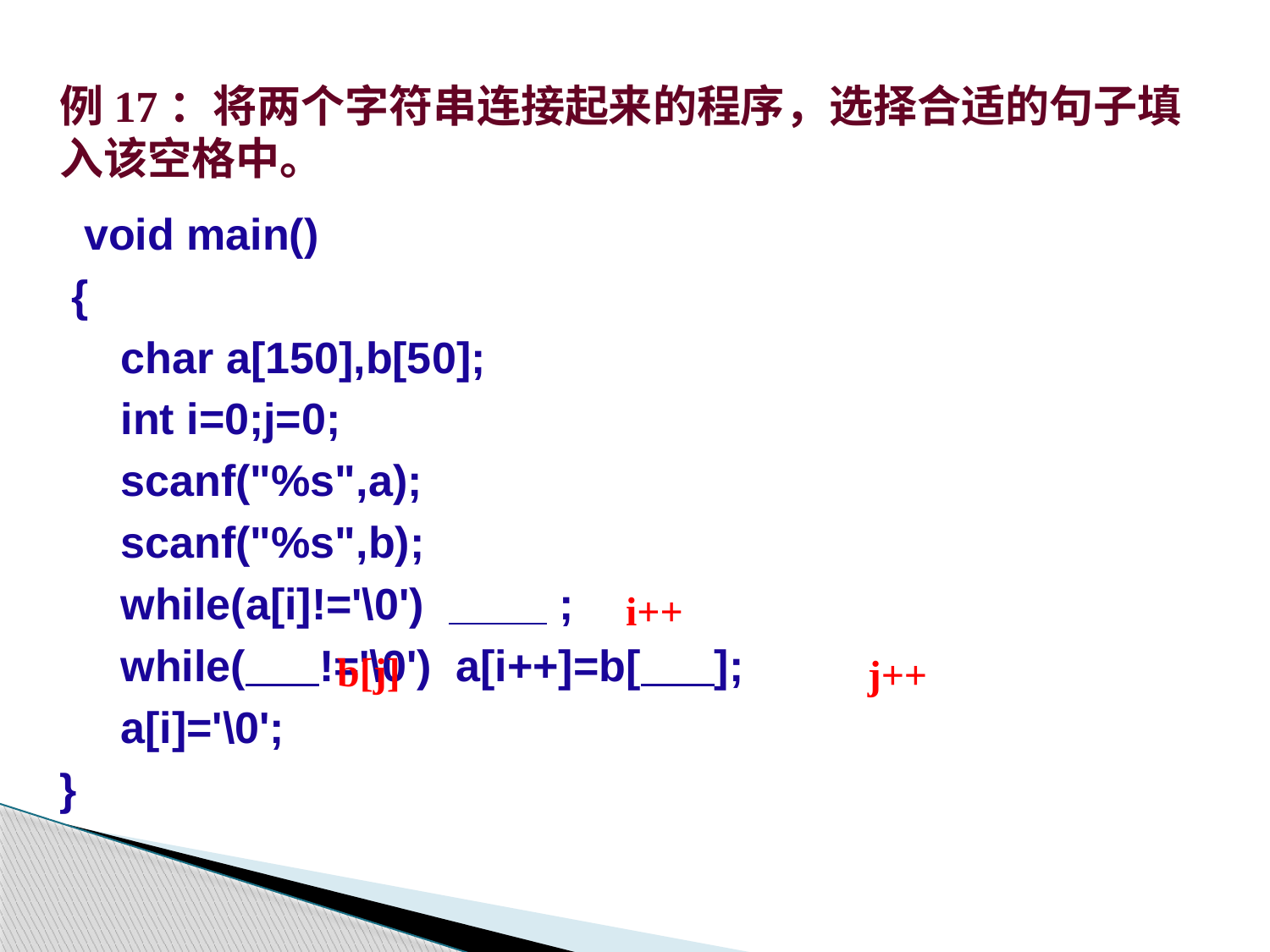

例17：将两个字符串连接起来的程序，选择合适的句子填入该空格中。
  void main()
 {
     char a[150],b[50];
     int i=0;j=0;
     scanf("%s",a);
     scanf("%s",b);
     while(a[i]!='\0')           ;
     while(      !='\0')  a[i++]=b[      ];
     a[i]='\0';
}

i++
b[j]
j++